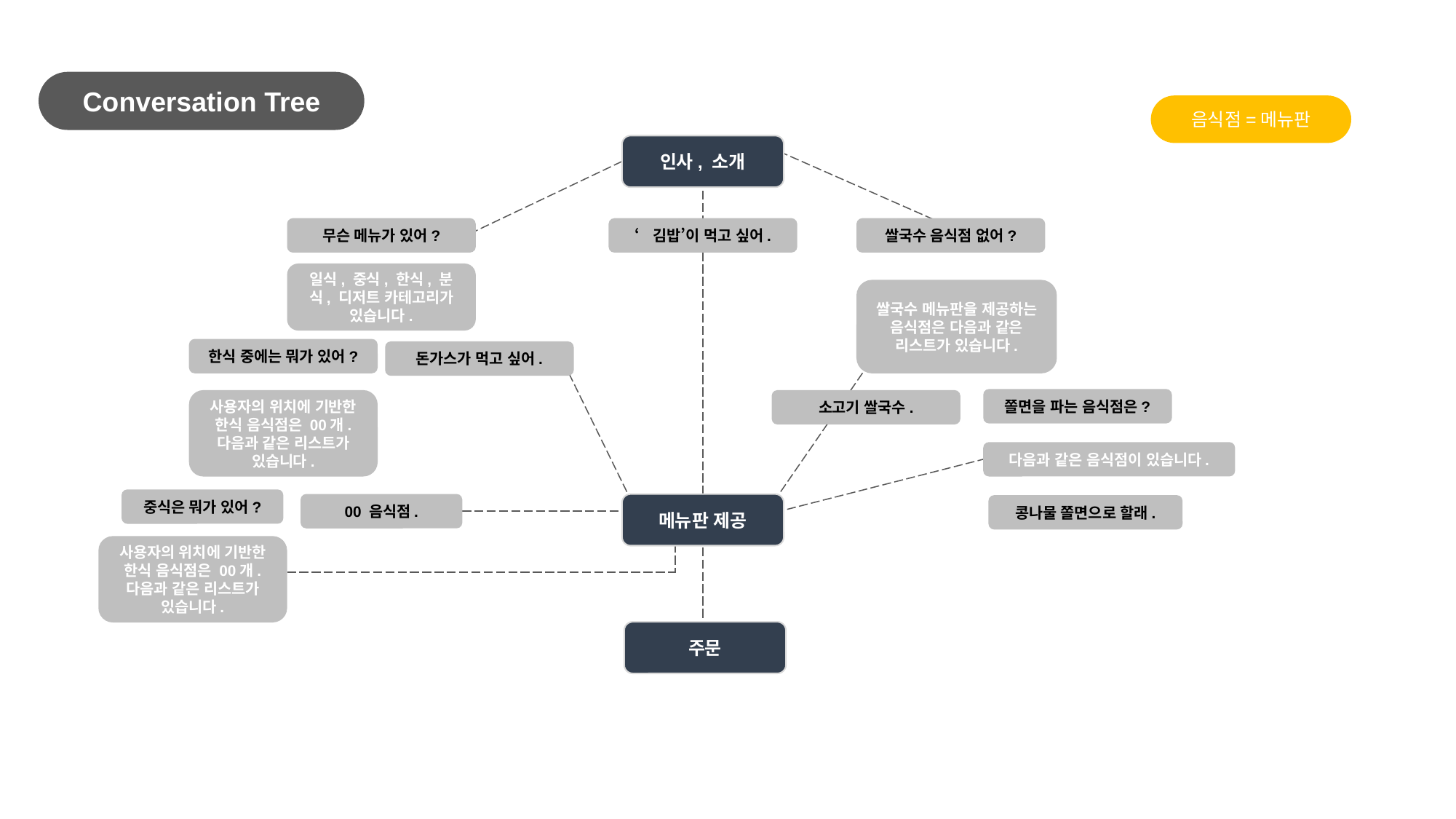

Conversation Tree
음식점=메뉴판
인사, 소개
무슨 메뉴가 있어?
‘김밥’이 먹고 싶어.
쌀국수 음식점 없어?
일식, 중식, 한식, 분식, 디저트 카테고리가 있습니다.
쌀국수 메뉴판을 제공하는 음식점은 다음과 같은 리스트가 있습니다.
한식 중에는 뭐가 있어?
돈가스가 먹고 싶어.
쫄면을 파는 음식점은?
사용자의 위치에 기반한 한식 음식점은 00개.
다음과 같은 리스트가 있습니다.
소고기 쌀국수.
다음과 같은 음식점이 있습니다.
중식은 뭐가 있어?
00 음식점.
메뉴판 제공
콩나물 쫄면으로 할래.
사용자의 위치에 기반한 한식 음식점은 00개.
다음과 같은 리스트가 있습니다.
주문